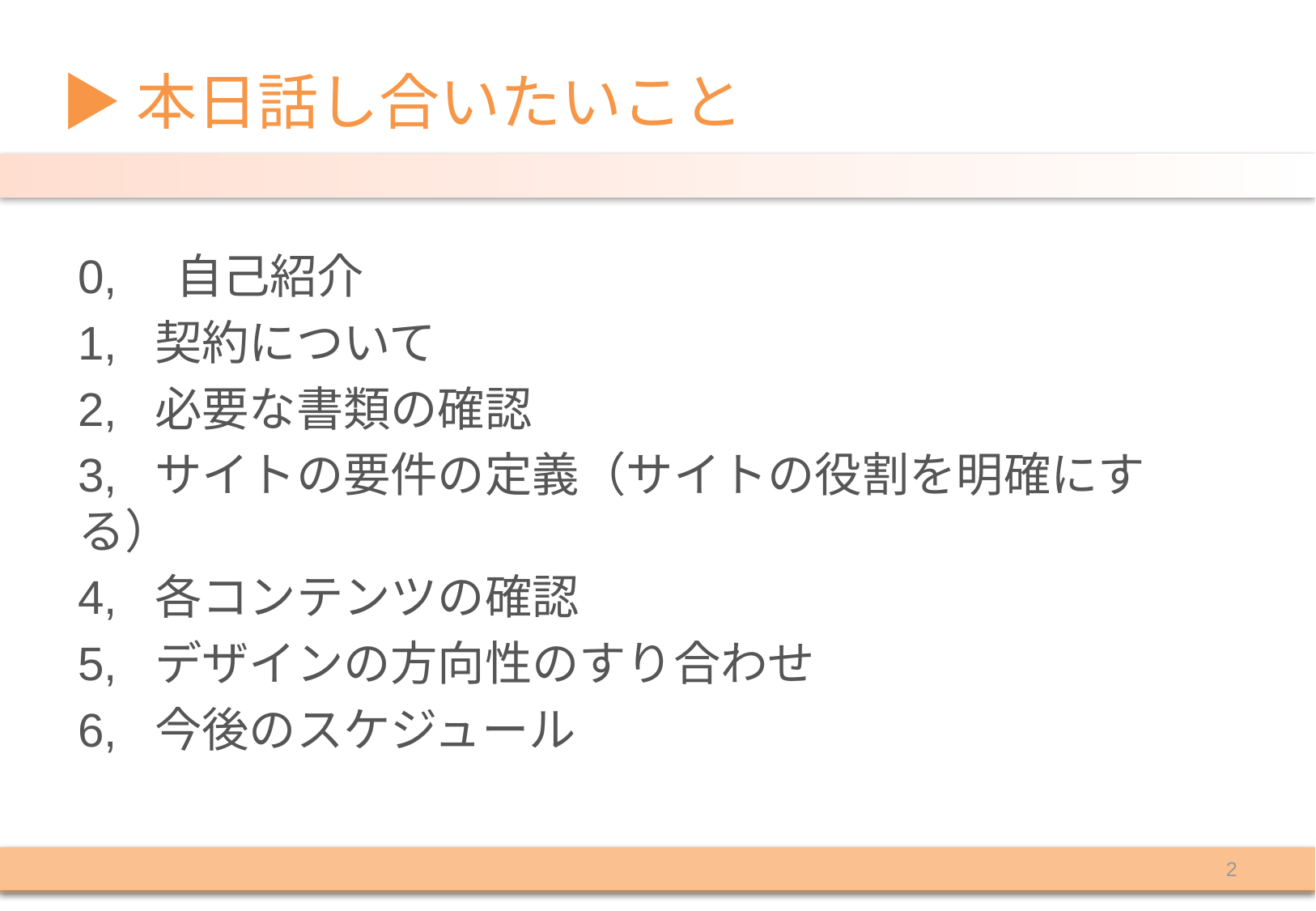

▶本日話し合いたいこと

0,　自己紹介
1,  契約について
2,  必要な書類の確認
3,  サイトの要件の定義（サイトの役割を明確にする）
4,  各コンテンツの確認
5,  デザインの方向性のすり合わせ
6,  今後のスケジュール

2